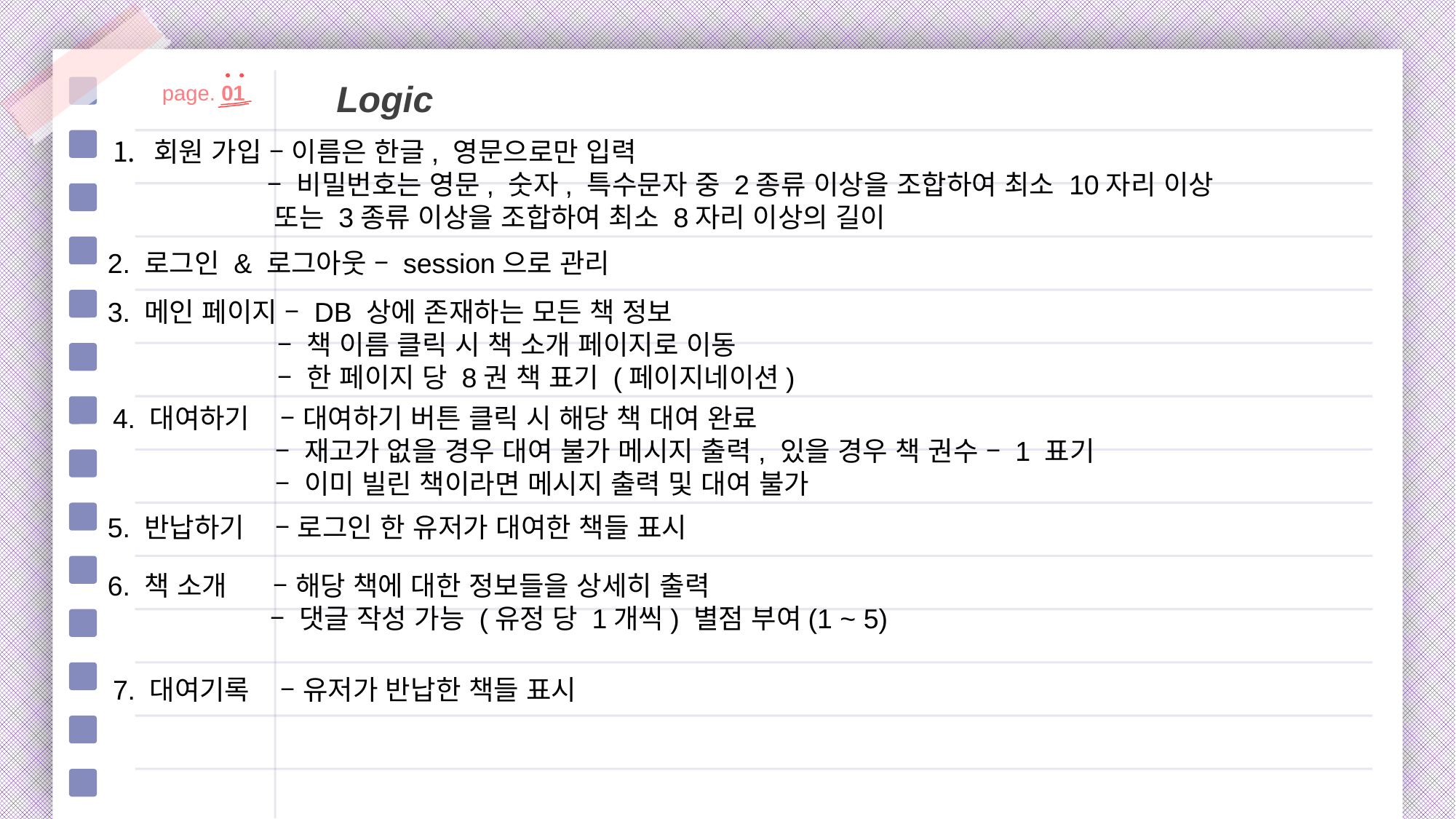

Logic

page. 01
회원 가입 – 이름은 한글, 영문으로만 입력
	      – 비밀번호는 영문, 숫자, 특수문자 중 2종류 이상을 조합하여 최소 10자리 이상
	      또는 3종류 이상을 조합하여 최소 8자리 이상의 길이
2. 로그인 & 로그아웃 – session으로 관리
3. 메인 페이지 – DB 상에 존재하는 모든 책 정보
	        – 책 이름 클릭 시 책 소개 페이지로 이동
	        – 한 페이지 당 8권 책 표기 (페이지네이션)
4. 대여하기    – 대여하기 버튼 클릭 시 해당 책 대여 완료
	       – 재고가 없을 경우 대여 불가 메시지 출력, 있을 경우 책 권수 – 1 표기
	       – 이미 빌린 책이라면 메시지 출력 및 대여 불가
5. 반납하기    – 로그인 한 유저가 대여한 책들 표시
6. 책 소개      – 해당 책에 대한 정보들을 상세히 출력
	       – 댓글 작성 가능 (유정 당 1개씩) 별점 부여(1 ~ 5)
7. 대여기록    – 유저가 반납한 책들 표시